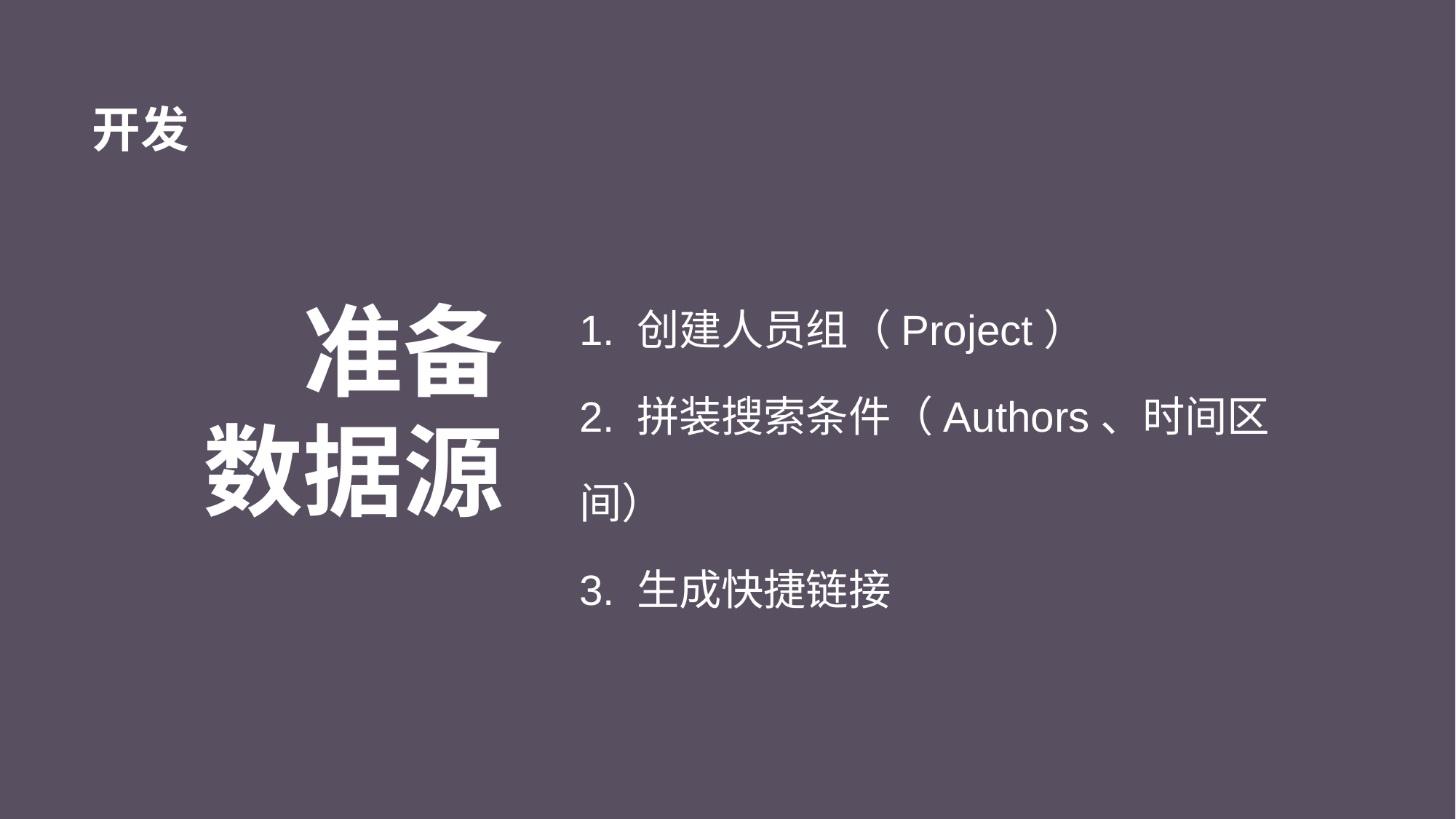

# 开发
1. 创建人员组（Project）
2. 拼装搜索条件（Authors、时间区间）
3. 生成快捷链接
准备
数据源